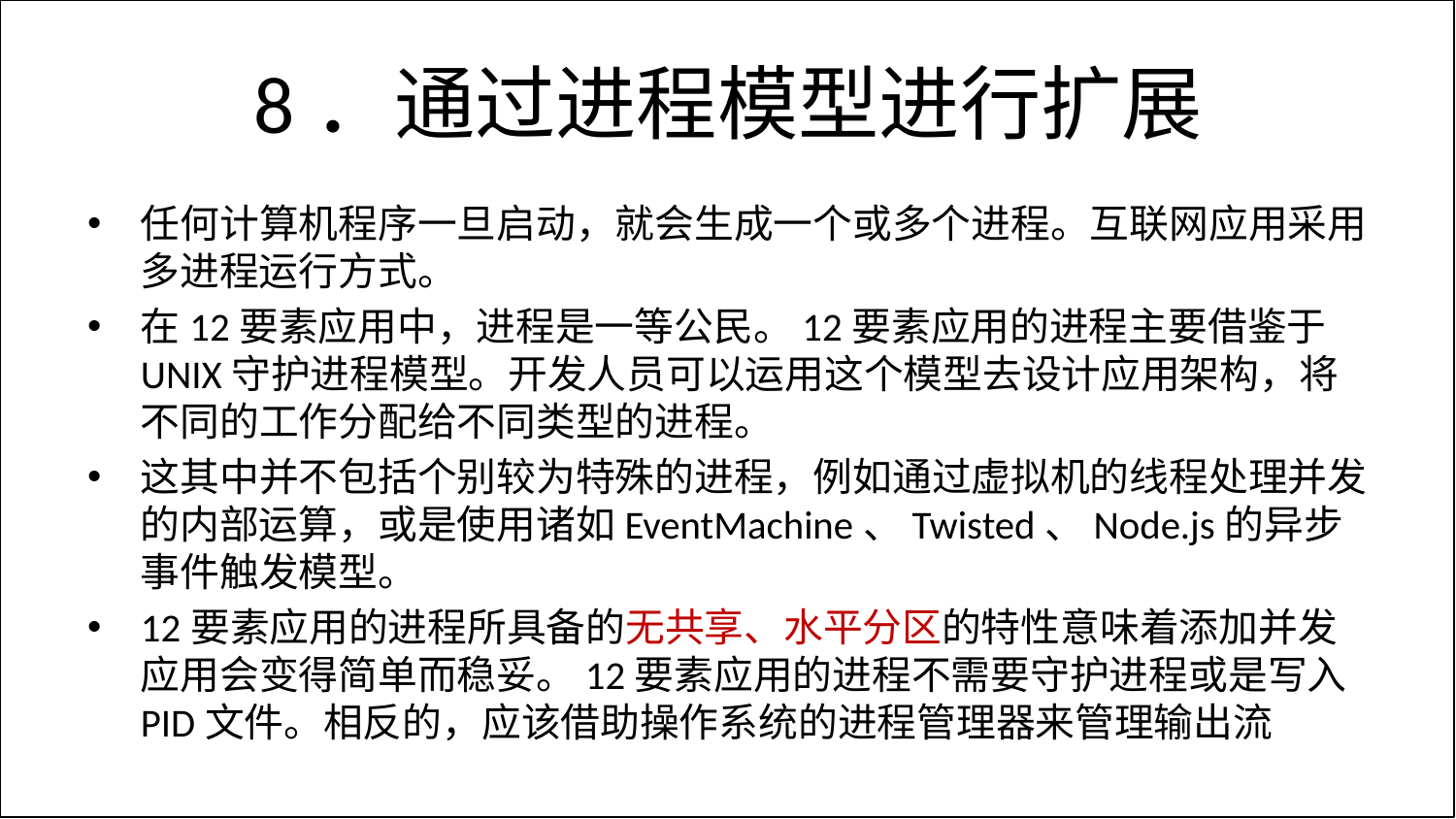

# 8．通过进程模型进行扩展
任何计算机程序一旦启动，就会生成一个或多个进程。互联网应用采用多进程运行方式。
在12要素应用中，进程是一等公民。12要素应用的进程主要借鉴于UNIX守护进程模型。开发人员可以运用这个模型去设计应用架构，将不同的工作分配给不同类型的进程。
这其中并不包括个别较为特殊的进程，例如通过虚拟机的线程处理并发的内部运算，或是使用诸如EventMachine、Twisted、Node.js的异步事件触发模型。
12要素应用的进程所具备的无共享、水平分区的特性意味着添加并发应用会变得简单而稳妥。12要素应用的进程不需要守护进程或是写入PID文件。相反的，应该借助操作系统的进程管理器来管理输出流